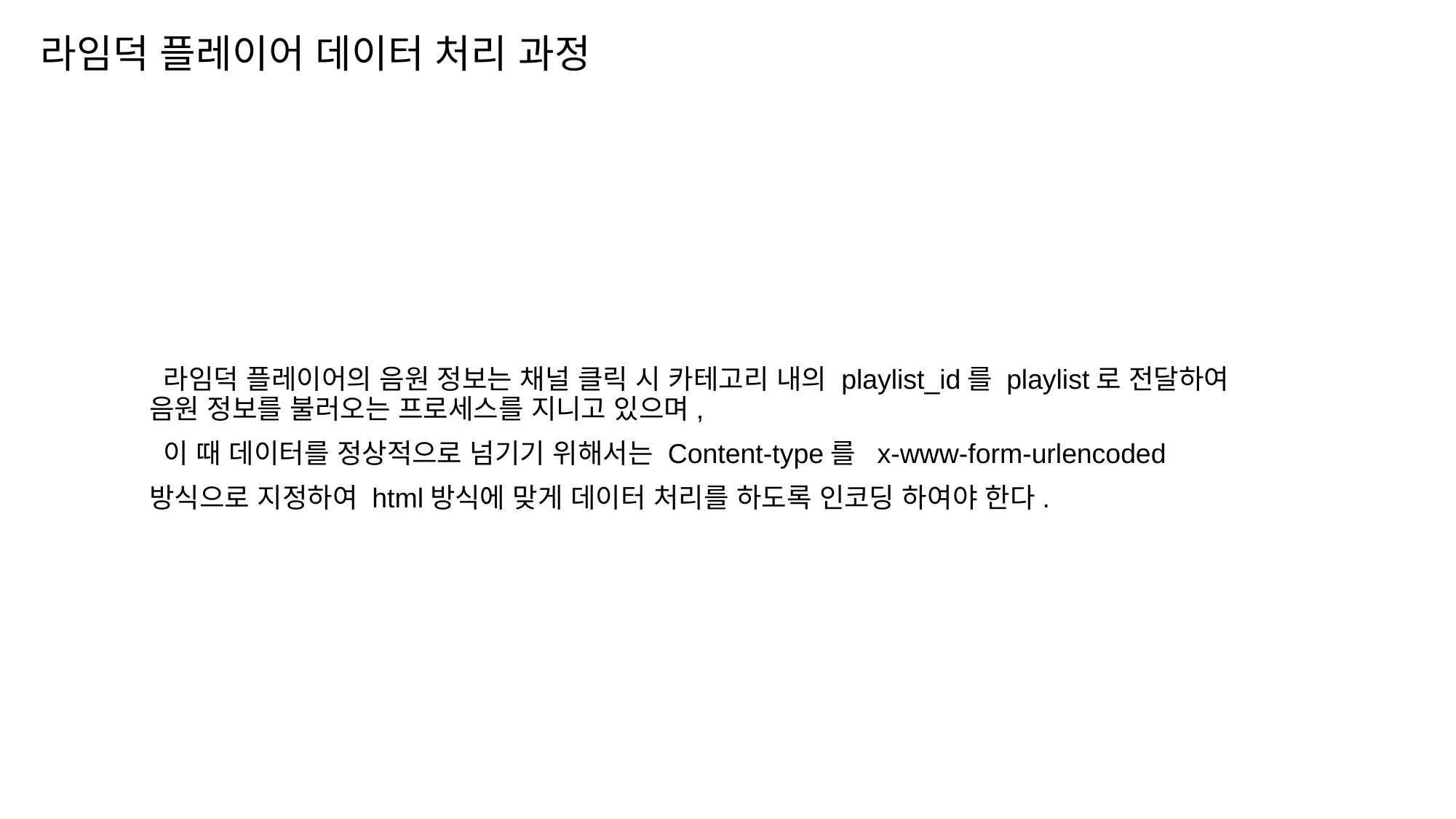

# 라임덕 플레이어 데이터 처리 과정
 라임덕 플레이어의 음원 정보는 채널 클릭 시 카테고리 내의 playlist_id를 playlist로 전달하여 음원 정보를 불러오는 프로세스를 지니고 있으며,
 이 때 데이터를 정상적으로 넘기기 위해서는 Content-type를  x-www-form-urlencoded
방식으로 지정하여 html방식에 맞게 데이터 처리를 하도록 인코딩 하여야 한다.